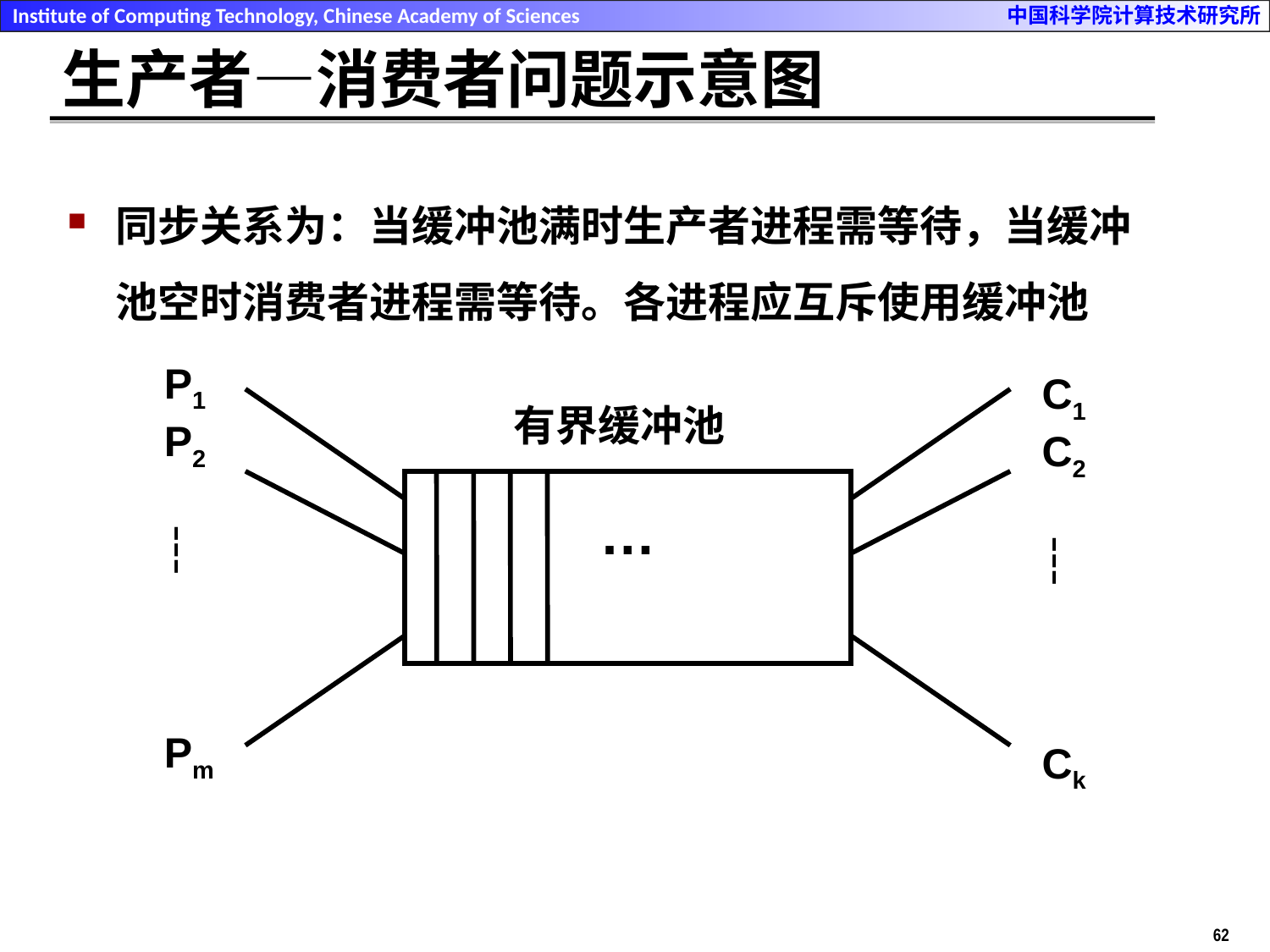

# 生产者—消费者问题示意图
同步关系为：当缓冲池满时生产者进程需等待，当缓冲池空时消费者进程需等待。各进程应互斥使用缓冲池
P1
P2

┆

Pm
C1
C2

┆

Ck

有界缓冲池

…